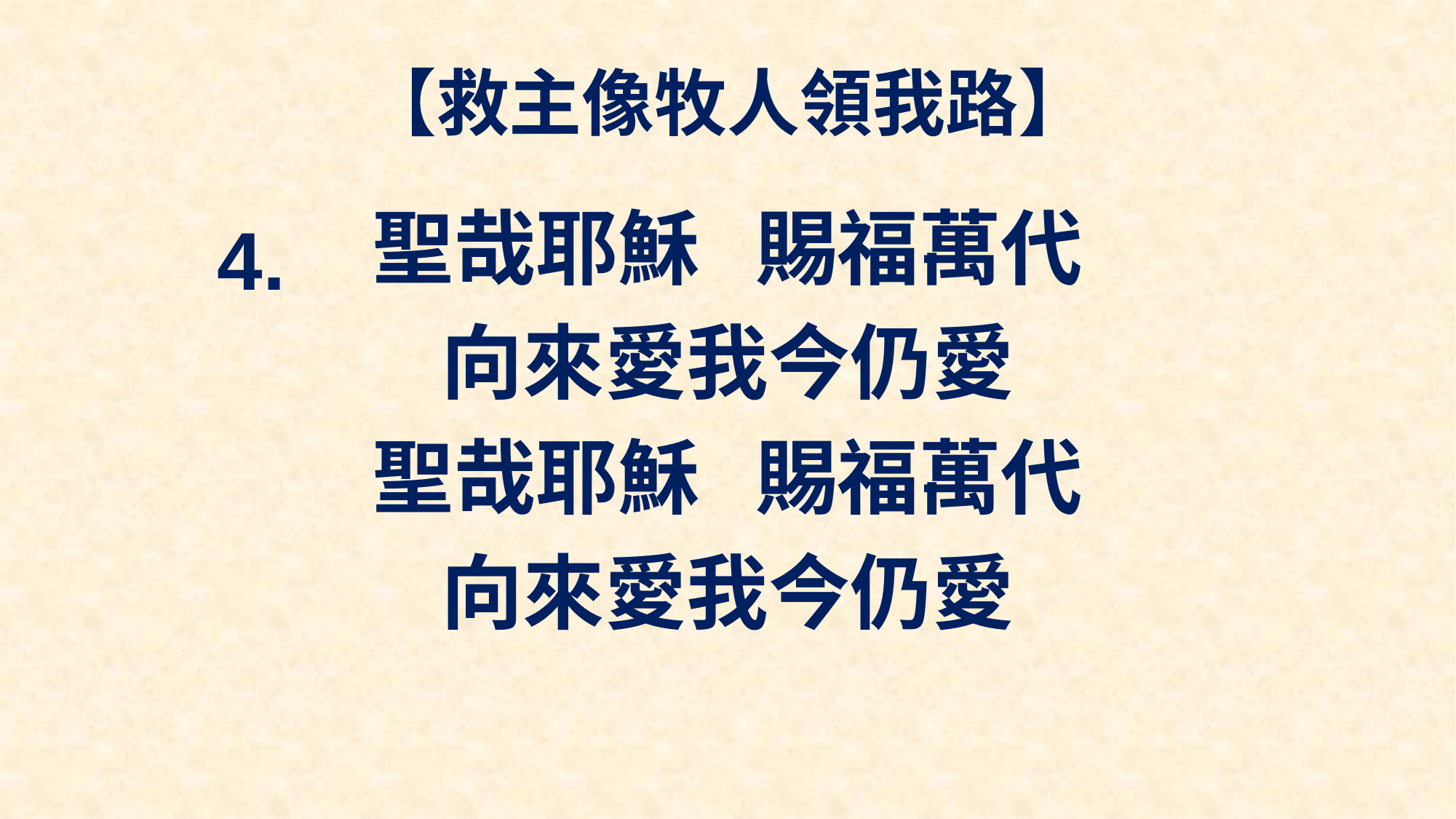

# 【救主像牧人領我路】
聖哉耶穌   賜福萬代
向來愛我今仍愛
聖哉耶穌   賜福萬代
向來愛我今仍愛
4.